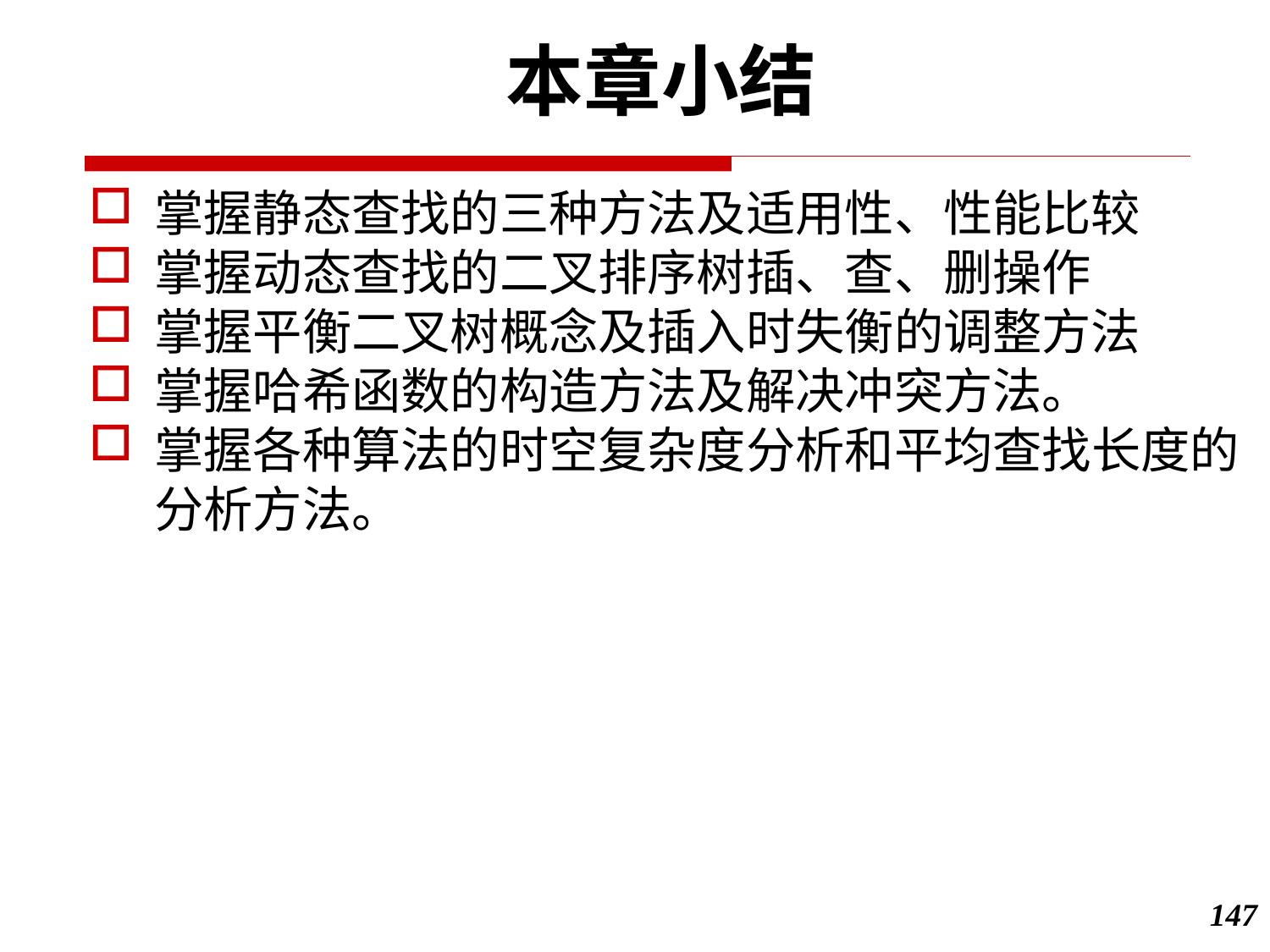

本章小结
掌握静态查找的三种方法及适用性、性能比较
掌握动态查找的二叉排序树插、查、删操作
掌握平衡二叉树概念及插入时失衡的调整方法
掌握哈希函数的构造方法及解决冲突方法。
掌握各种算法的时空复杂度分析和平均查找长度的分析方法。

147